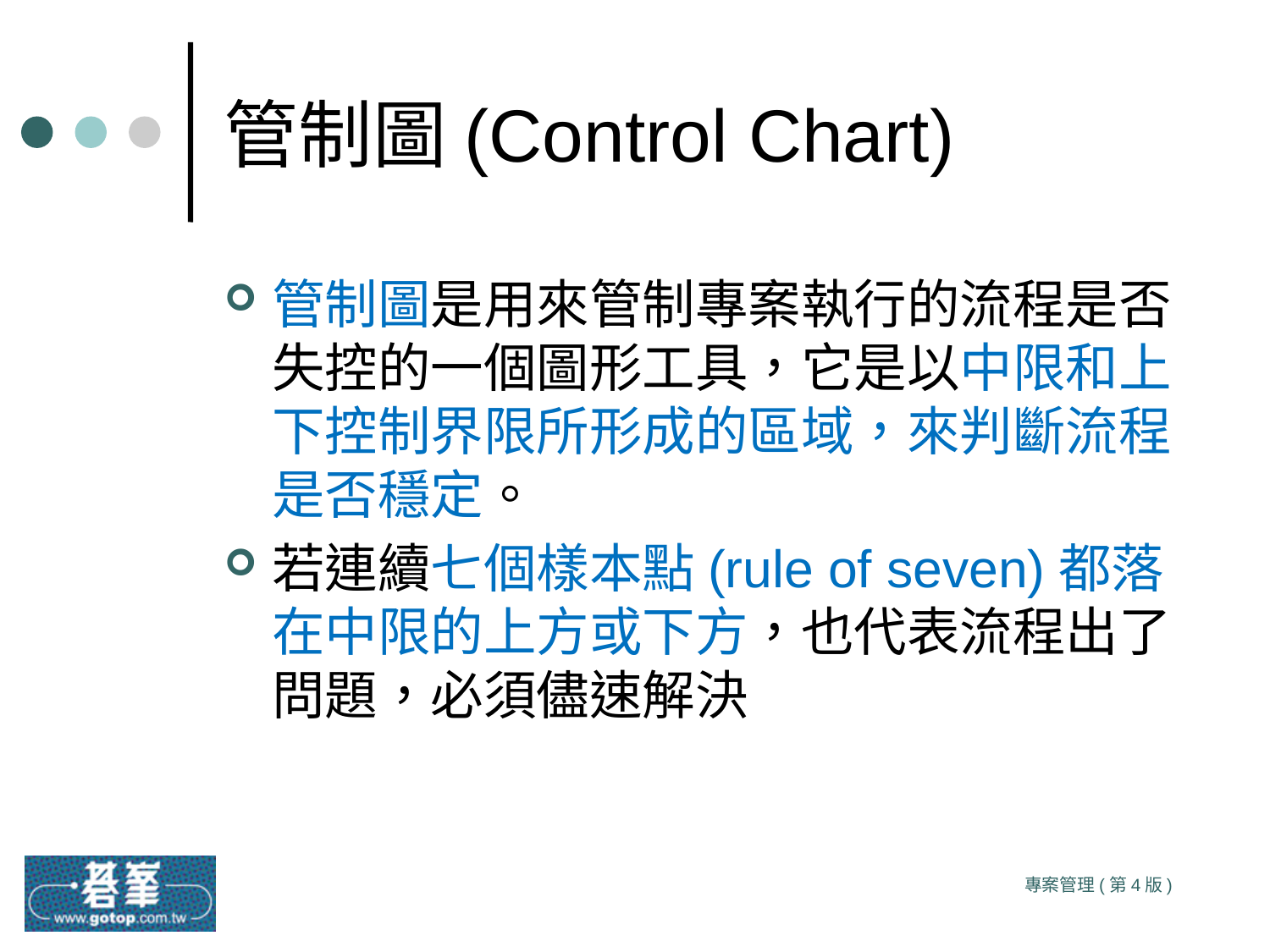

# 管制圖(Control Chart)
管制圖是用來管制專案執行的流程是否失控的一個圖形工具，它是以中限和上下控制界限所形成的區域，來判斷流程是否穩定。
若連續七個樣本點(rule of seven)都落在中限的上方或下方，也代表流程出了問題，必須儘速解決
專案管理(第4版)